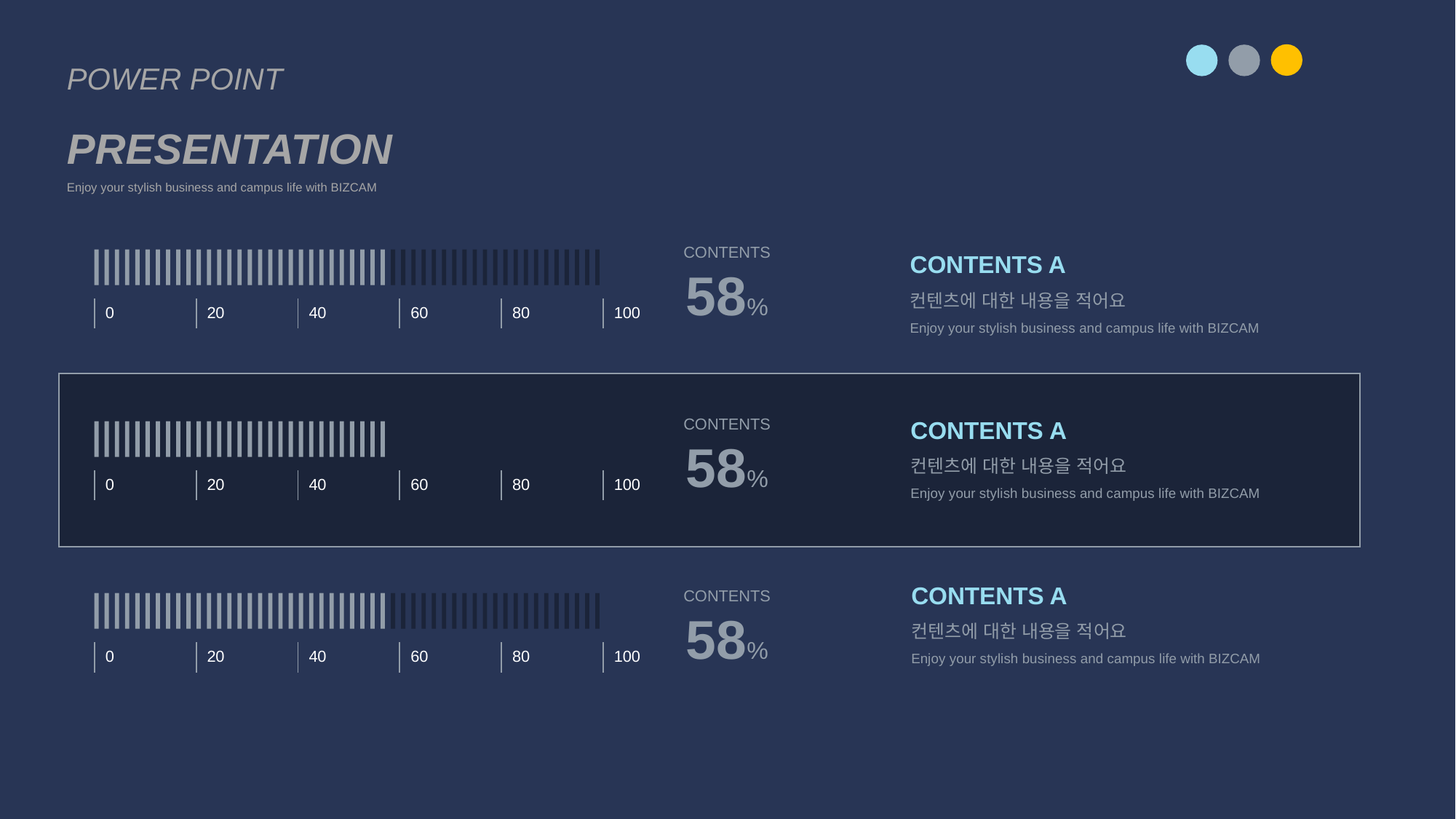

POWER POINT PRESENTATION
Enjoy your stylish business and campus life with BIZCAM

CONTENTS A
컨텐츠에 대한 내용을 적어요
Enjoy your stylish business and campus life with BIZCAM
CONTENTS
58%

| 0 | 20 | 40 | 60 | 80 | 100 |
| --- | --- | --- | --- | --- | --- |

CONTENTS A
컨텐츠에 대한 내용을 적어요
Enjoy your stylish business and campus life with BIZCAM
CONTENTS
58%

| 0 | 20 | 40 | 60 | 80 | 100 |
| --- | --- | --- | --- | --- | --- |
CONTENTS A
컨텐츠에 대한 내용을 적어요
Enjoy your stylish business and campus life with BIZCAM
CONTENTS
58%

| 0 | 20 | 40 | 60 | 80 | 100 |
| --- | --- | --- | --- | --- | --- |